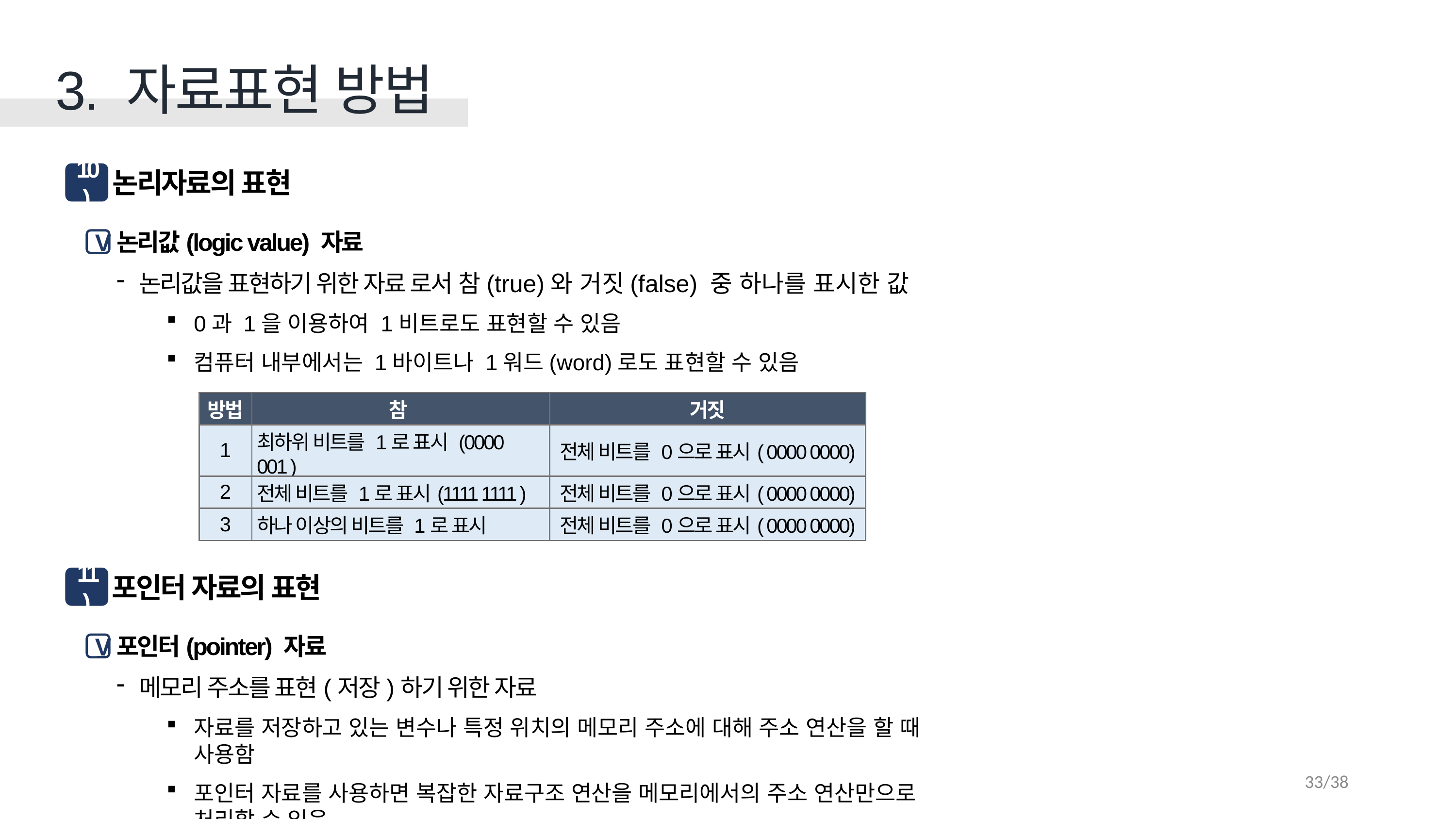

3. 자료표현 방법

논리자료의 표현
10)
논리값(logic value) 자료

논리값을 표현하기 위한 자료 로서 참(true)와 거짓(false) 중 하나를 표시한 값

0과 1을 이용하여 1비트로도 표현할 수 있음

컴퓨터 내부에서는 1바이트나 1워드(word)로도 표현할 수 있음
V
| 방법 | 참 | 거짓 |
| --- | --- | --- |
| 1 | 최하위 비트를 1로 표시 (0000 001 ) | 전체 비트를 0으로 표시( 0000 0000) |
| 2 | 전체 비트를 1로 표시(1111 1111 ) | 전체 비트를 0으로 표시( 0000 0000) |
| 3 | 하나 이상의 비트를 1로 표시 | 전체 비트를 0으로 표시( 0000 0000) |
포인터 자료의 표현
11)
포인터(pointer) 자료

메모리 주소를 표현(저장)하기 위한 자료

자료를 저장하고 있는 변수나 특정 위치의 메모리 주소에 대해 주소 연산을 할 때 사용함

포인터 자료를 사용하면 복잡한 자료구조 연산을 메모리에서의 주소 연산만으로
처리할 수 있음
V
33/38